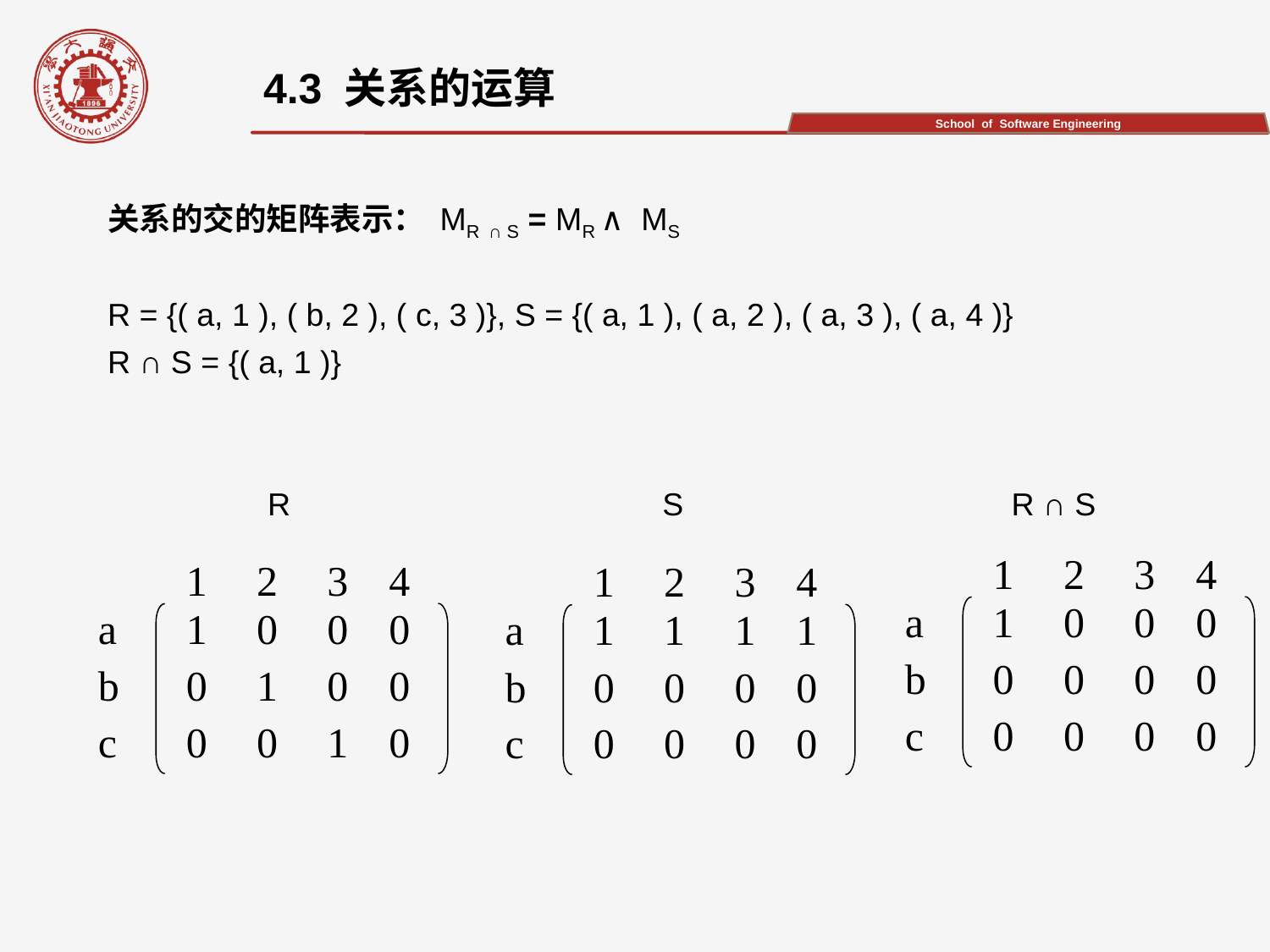

4.3 关系的运算
关系的交的矩阵表示： MR ∩ S = MR ∧ MS

R = {( a, 1 ), ( b, 2 ), ( c, 3 )}, S = {( a, 1 ), ( a, 2 ), ( a, 3 ), ( a, 4 )}
R ∩ S = {( a, 1 )}

                  R                                          S                                     R ∩ S
1
2
3
4
a
1
0
0
0

b
0
0
0
0
c
0
0
0
0
1
2
3
4
a
1
0
0
0

b
0
1
0
0
c
0
0
1
0
1
2
3
4
a
1
1
1
1

b
0
0
0
0
c
0
0
0
0